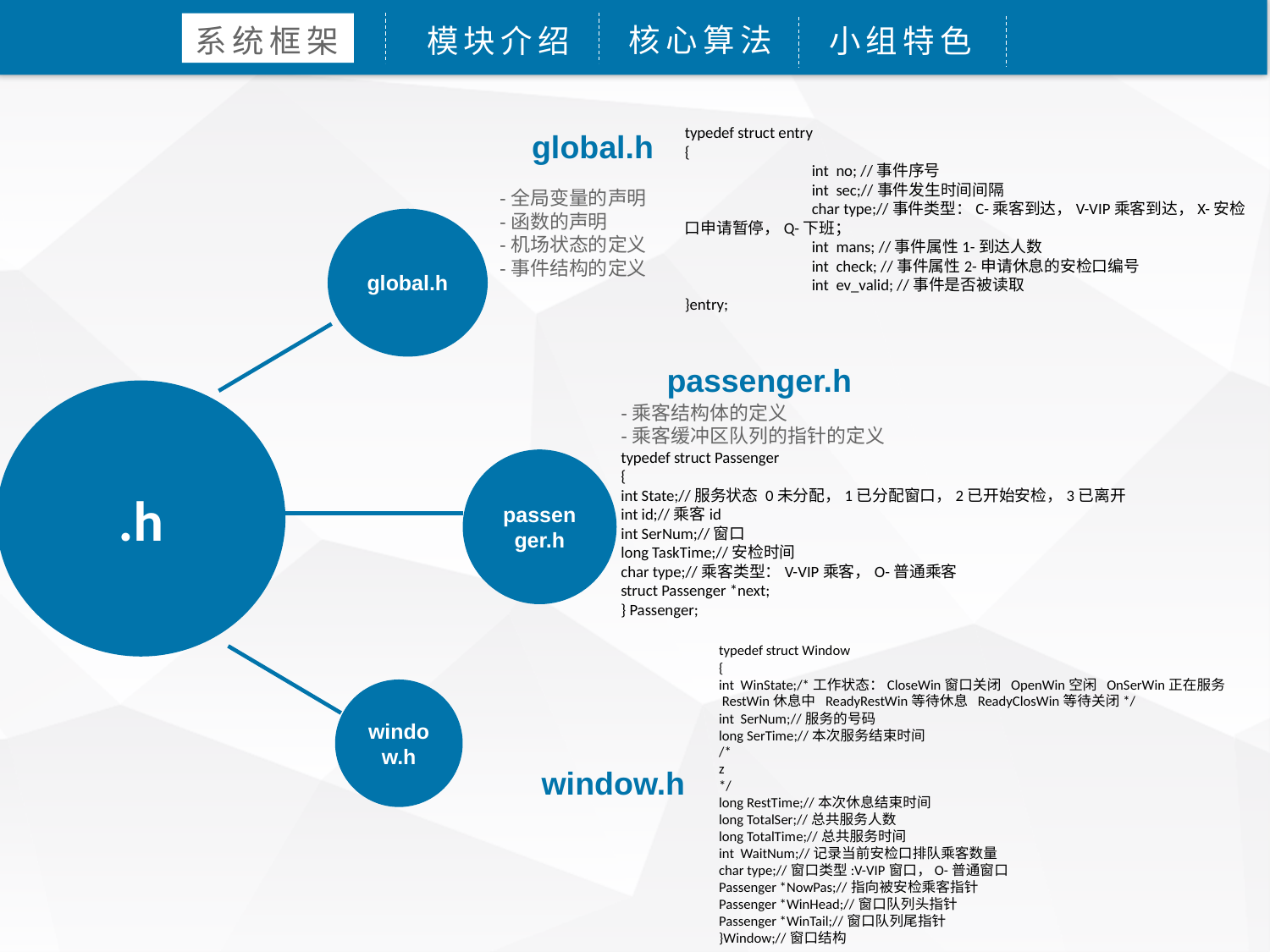

核心算法
小组特色
系统框架
模块介绍
typedef struct entry
{
	int  no; //事件序号
	int  sec;//事件发生时间间隔
	char type;//事件类型：C-乘客到达，V-VIP乘客到达，X-安检口申请暂停，Q-下班；
	int  mans; //事件属性1-到达人数
	int  check; //事件属性2-申请休息的安检口编号
	int  ev_valid; //事件是否被读取
}entry;
global.h
-全局变量的声明
-函数的声明
-机场状态的定义
-事件结构的定义
global.h
passenger.h
-乘客结构体的定义
-乘客缓冲区队列的指针的定义
typedef struct Passenger
{
int State;//服务状态 0未分配，1已分配窗口，2已开始安检，3已离开
int id;//乘客id
int SerNum;//窗口
long TaskTime;//安检时间
char type;//乘客类型：V-VIP乘客，O-普通乘客
struct Passenger *next;
} Passenger;

.h
passenger.h
typedef struct Window
{
int  WinState;/*工作状态：CloseWin窗口关闭  OpenWin空闲  OnSerWin正在服务
 RestWin休息中  ReadyRestWin等待休息  ReadyClosWin等待关闭*/
int  SerNum;//服务的号码
long SerTime;//本次服务结束时间
/*
z
*/
long RestTime;//本次休息结束时间
long TotalSer;//总共服务人数
long TotalTime;//总共服务时间
int  WaitNum;//记录当前安检口排队乘客数量
char type;//窗口类型:V-VIP窗口，O-普通窗口
Passenger *NowPas;//指向被安检乘客指针
Passenger *WinHead;//窗口队列头指针
Passenger *WinTail;//窗口队列尾指针
}Window;//窗口结构
window.h
window.h